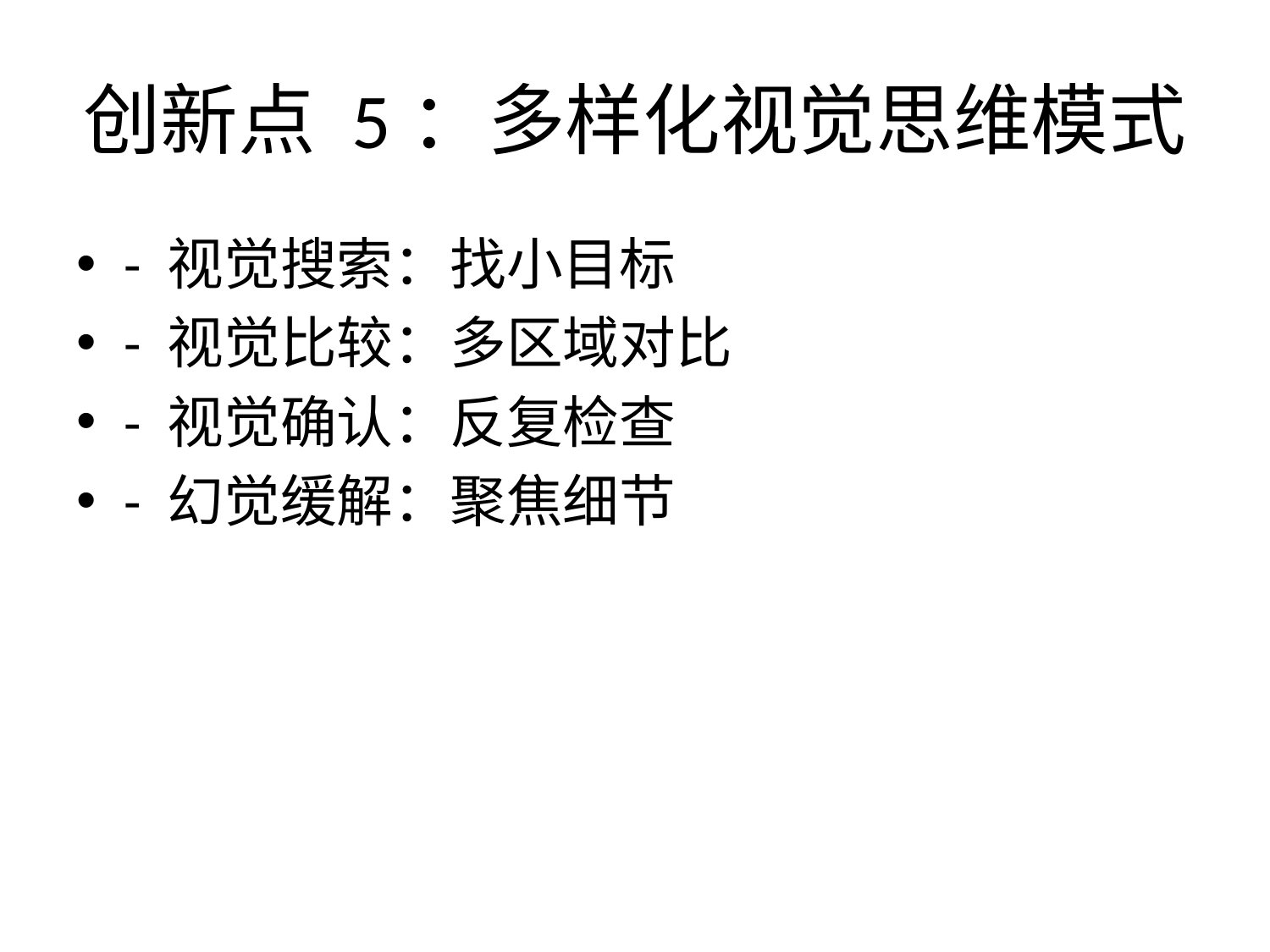

# 创新点 5：多样化视觉思维模式
- 视觉搜索：找小目标
- 视觉比较：多区域对比
- 视觉确认：反复检查
- 幻觉缓解：聚焦细节